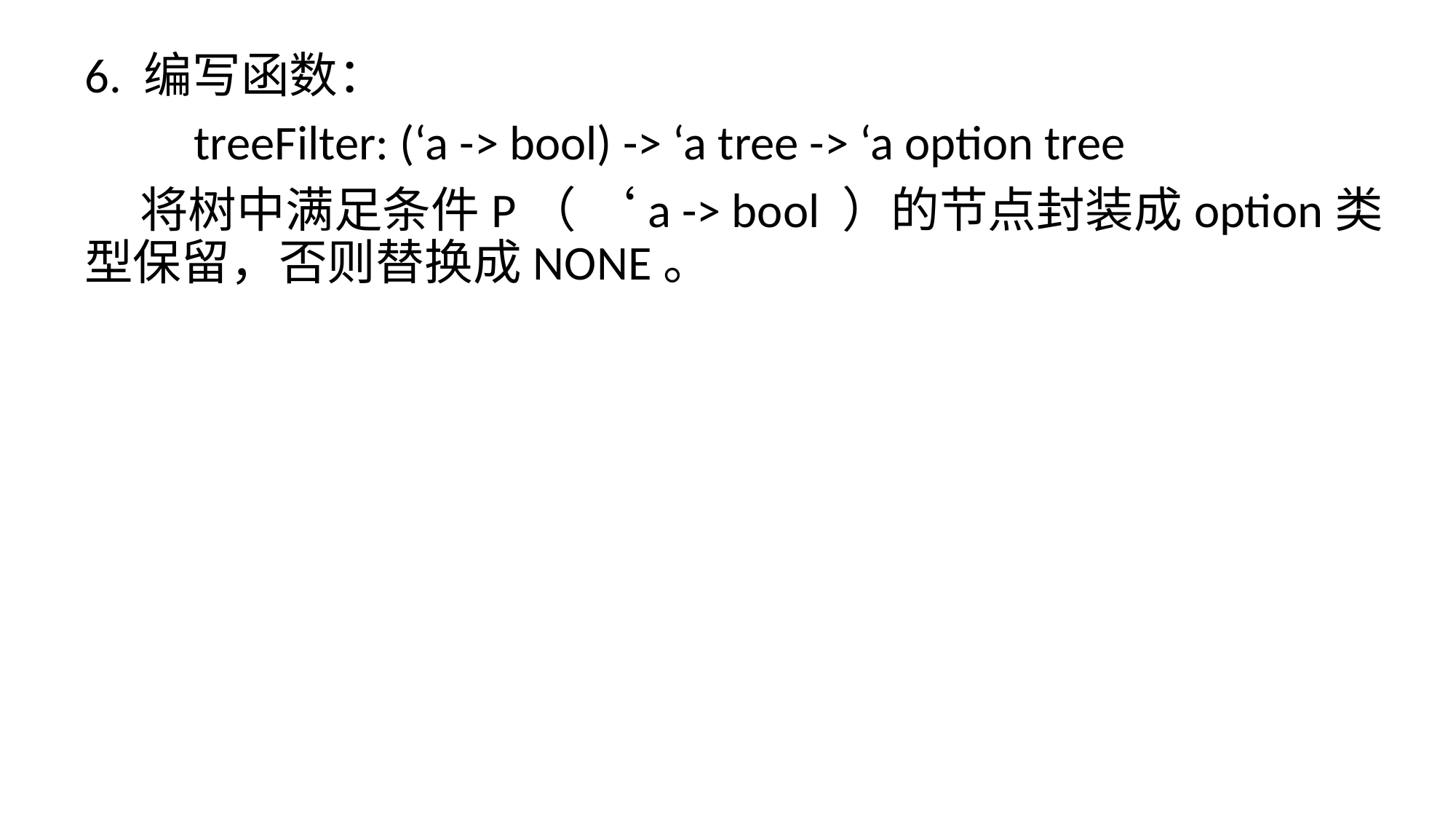

6. 编写函数：
	treeFilter: (‘a -> bool) -> ‘a tree -> ‘a option tree
    将树中满足条件P（ ‘a -> bool ）的节点封装成option类型保留，否则替换成NONE。